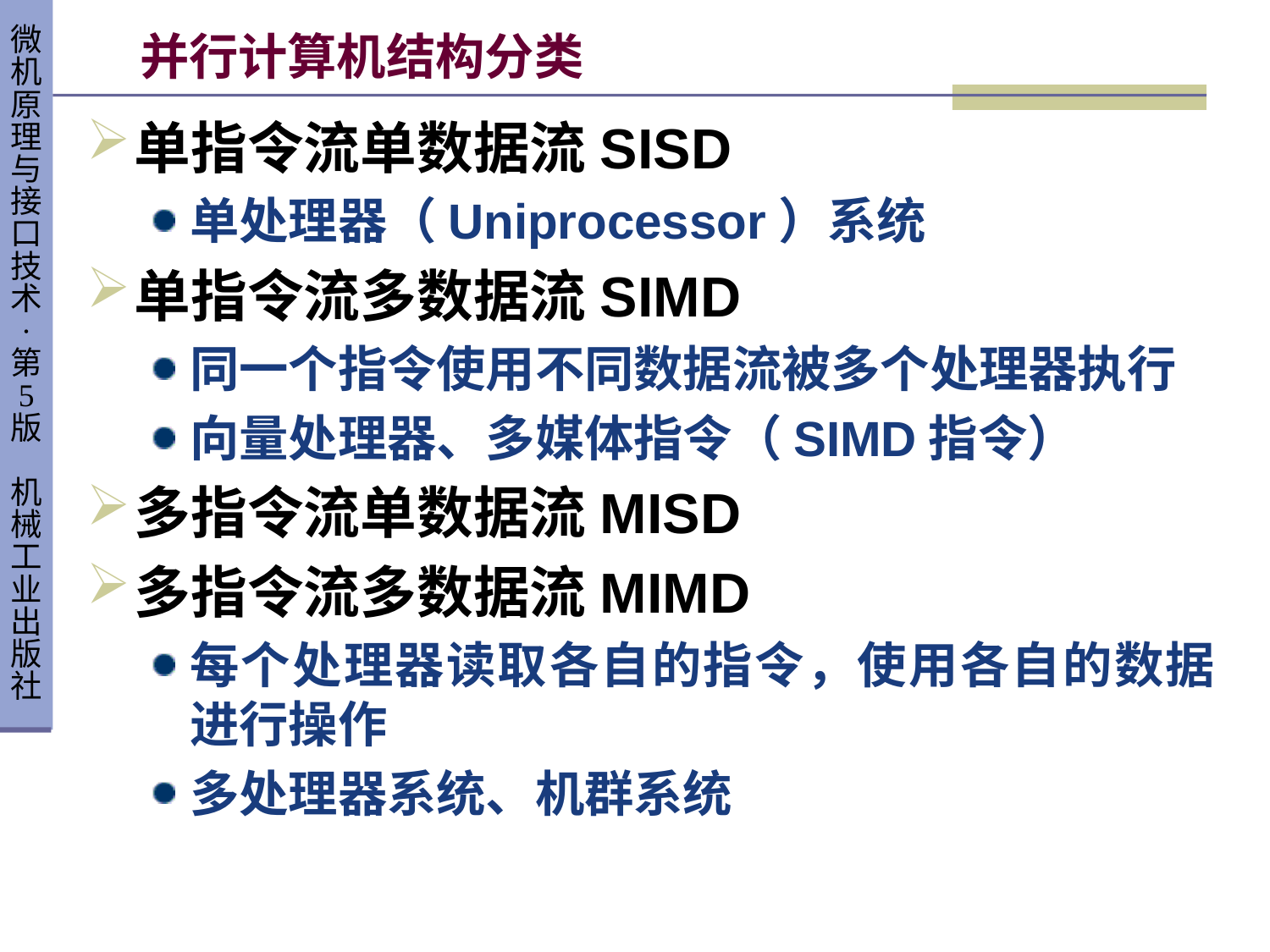

# 并行计算机结构分类
单指令流单数据流SISD
单处理器（Uniprocessor）系统
单指令流多数据流SIMD
同一个指令使用不同数据流被多个处理器执行
向量处理器、多媒体指令（SIMD指令）
多指令流单数据流MISD
多指令流多数据流MIMD
每个处理器读取各自的指令，使用各自的数据进行操作
多处理器系统、机群系统